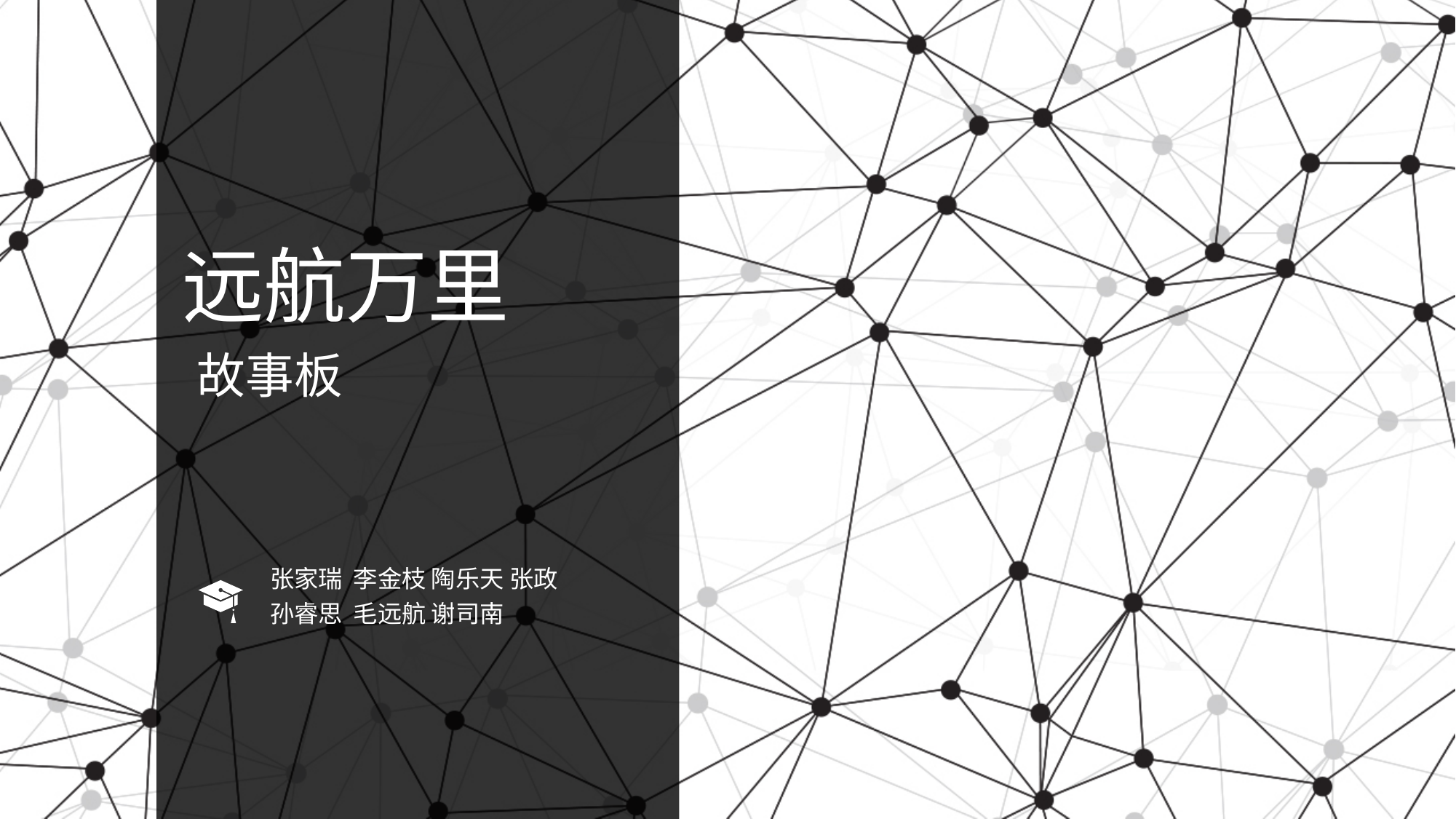

远航万里
故事板
张家瑞  李金枝 陶乐天 张政
孙睿思  毛远航 谢司南